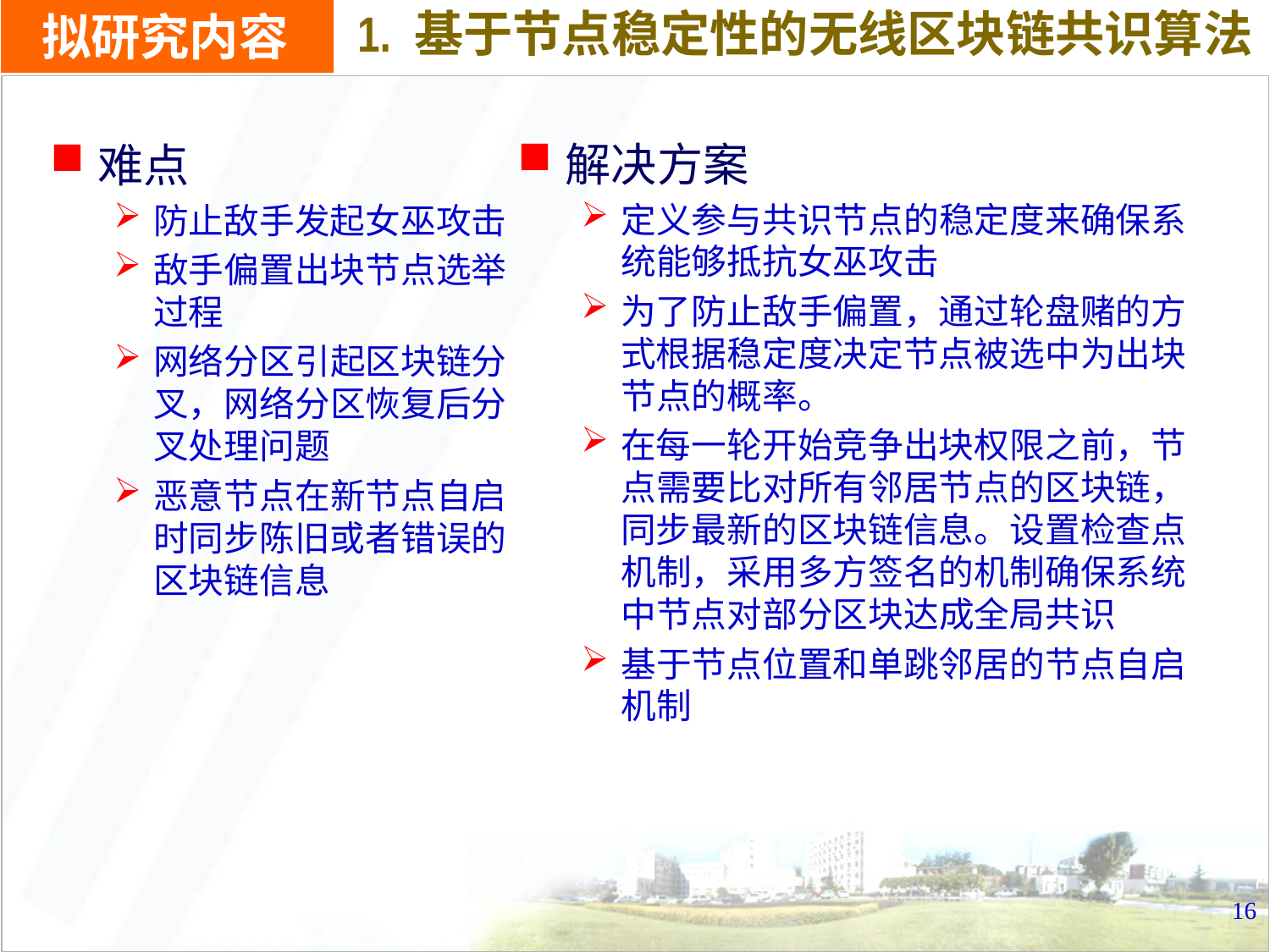

1. 基于节点稳定性的无线区块链共识算法
# 拟研究内容

解决方案
定义参与共识节点的稳定度来确保系统能够抵抗女巫攻击
为了防止敌手偏置，通过轮盘赌的方式根据稳定度决定节点被选中为出块节点的概率。
在每一轮开始竞争出块权限之前，节点需要比对所有邻居节点的区块链，同步最新的区块链信息。设置检查点机制，采用多方签名的机制确保系统中节点对部分区块达成全局共识
基于节点位置和单跳邻居的节点自启机制
难点
防止敌手发起女巫攻击
敌手偏置出块节点选举过程
网络分区引起区块链分叉，网络分区恢复后分叉处理问题
恶意节点在新节点自启时同步陈旧或者错误的区块链信息
16